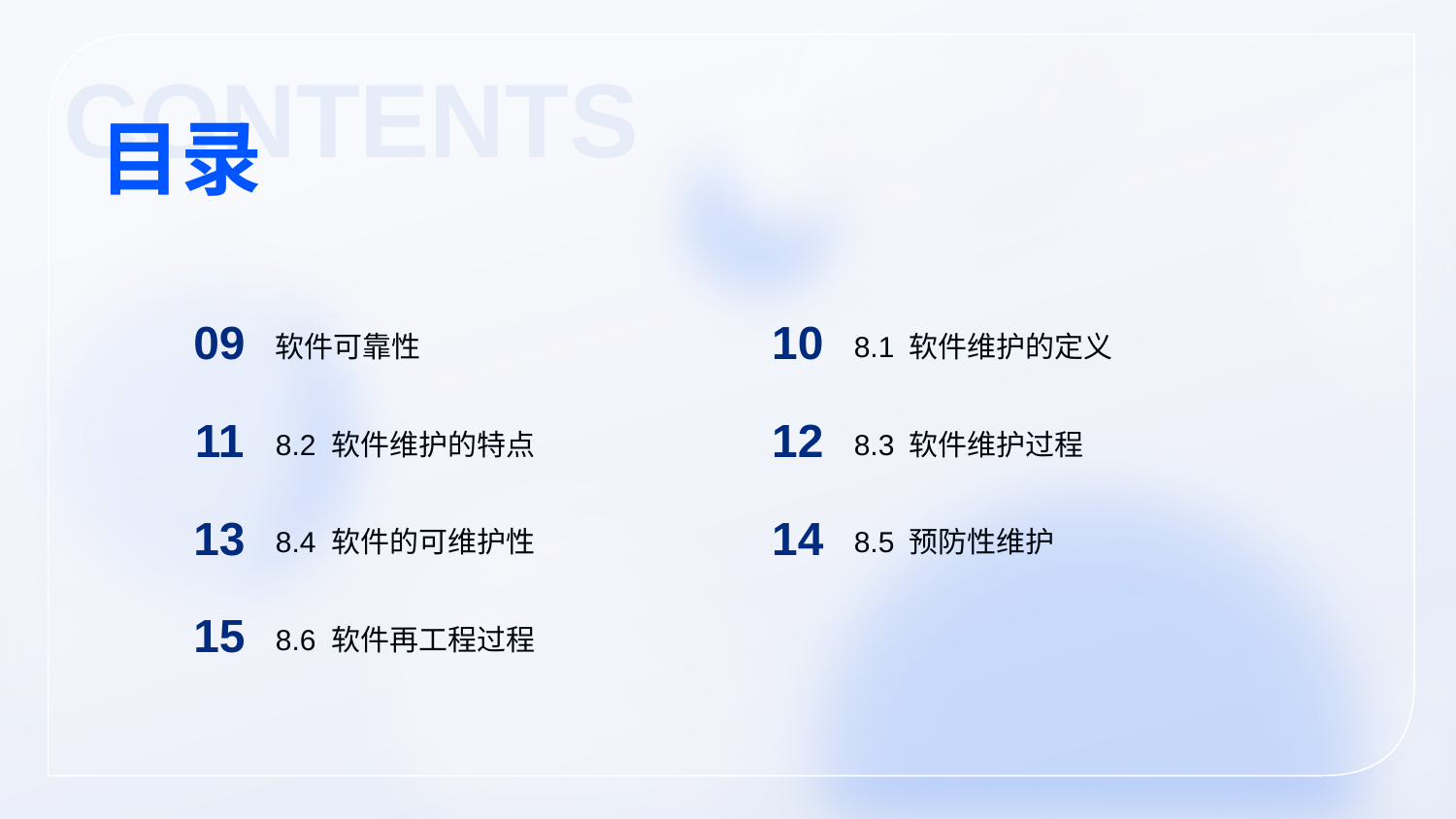

CONTENTS

目录
09
10
软件可靠性
8.1 软件维护的定义
11
12
8.2 软件维护的特点
8.3 软件维护过程
13
14
8.4 软件的可维护性
8.5 预防性维护
15
8.6 软件再工程过程